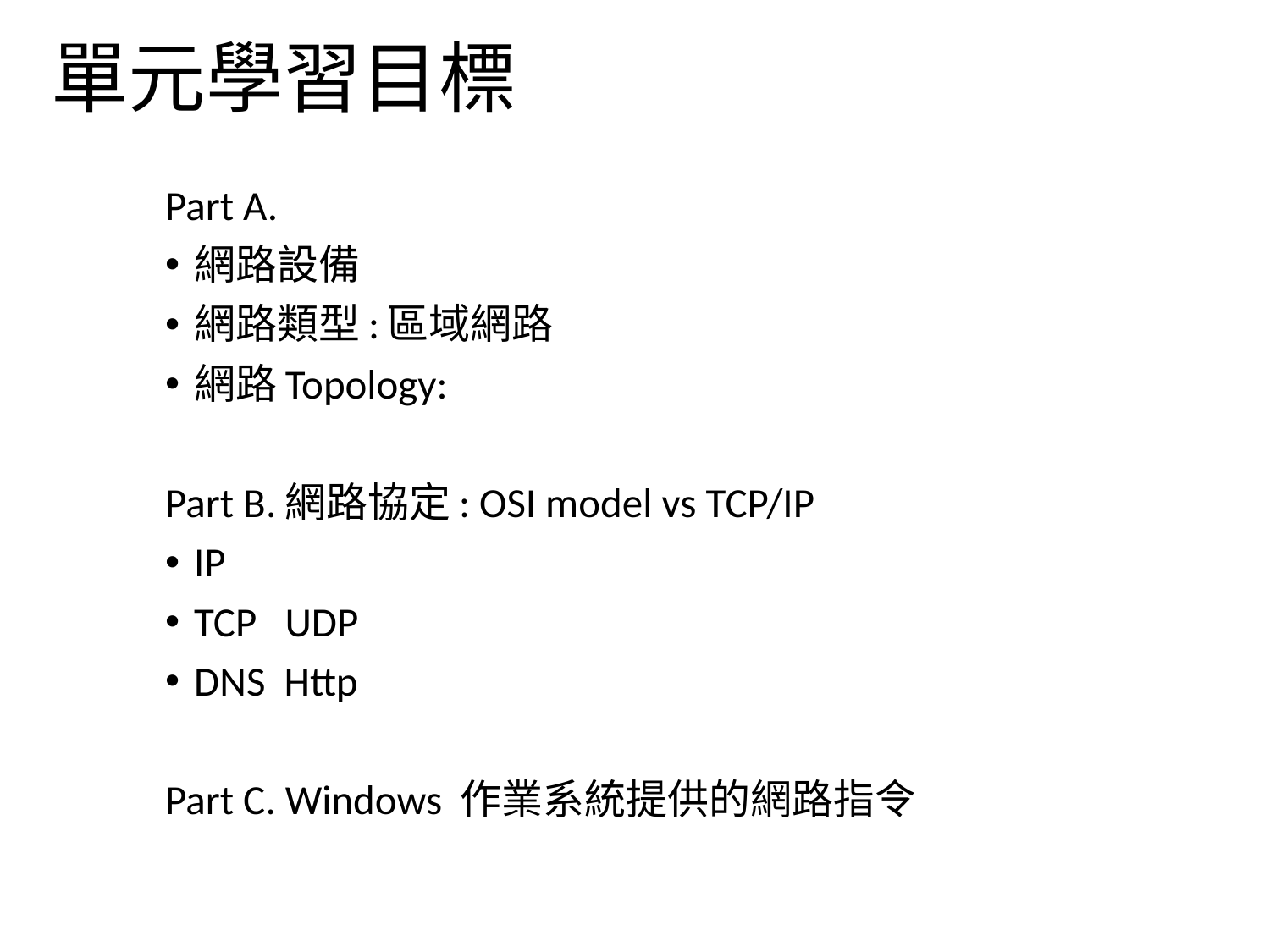

# 單元學習目標
Part A.
網路設備
網路類型:區域網路
網路Topology:

Part B.網路協定: OSI model vs TCP/IP
IP
TCP   UDP
DNS  Http

Part C. Windows 作業系統提供的網路指令